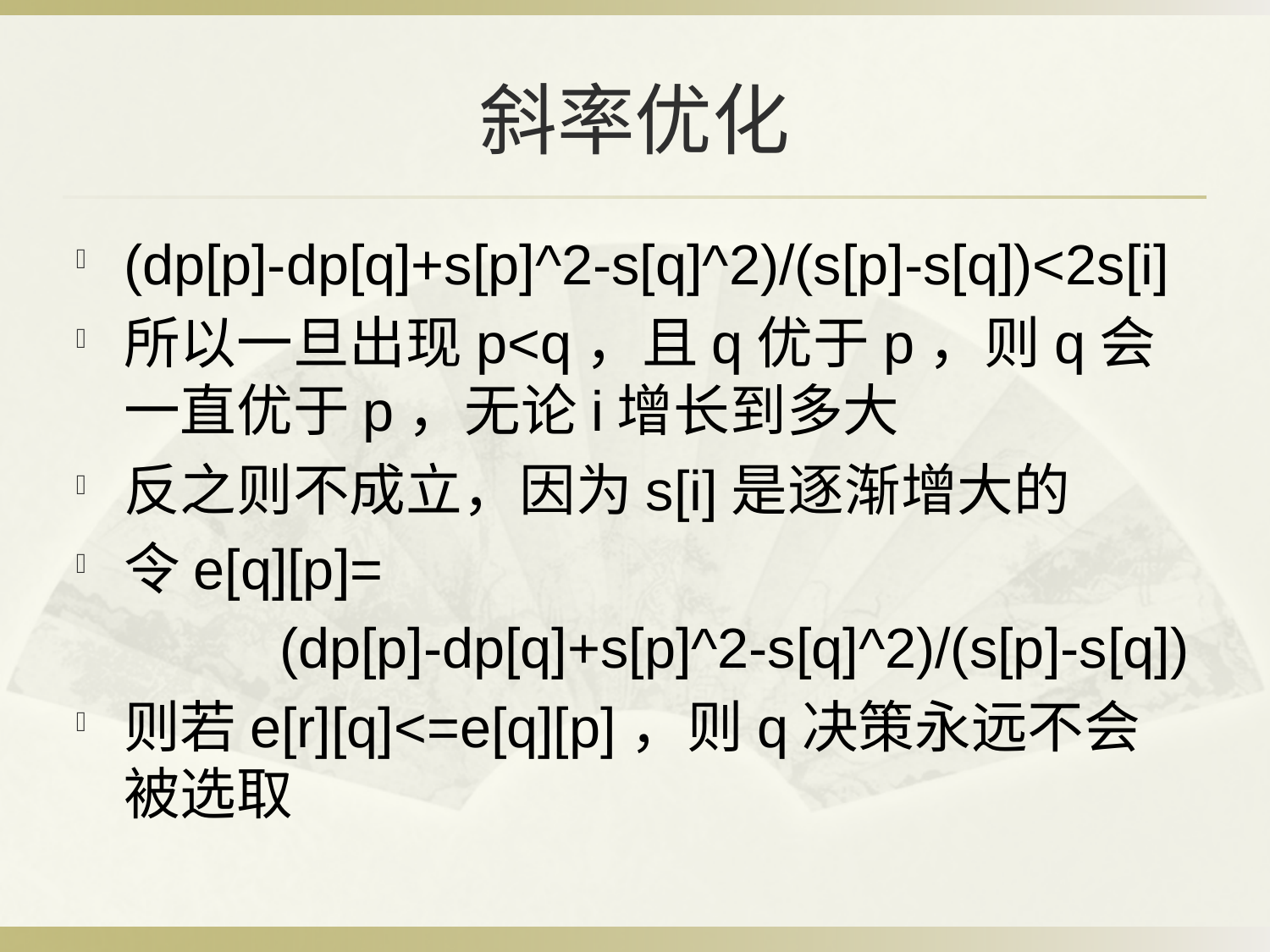

# 斜率优化
(dp[p]-dp[q]+s[p]^2-s[q]^2)/(s[p]-s[q])<2s[i]
所以一旦出现p<q，且q优于p，则q会一直优于p，无论i增长到多大
反之则不成立，因为s[i]是逐渐增大的
令e[q][p]=
             (dp[p]-dp[q]+s[p]^2-s[q]^2)/(s[p]-s[q])
则若e[r][q]<=e[q][p]，则q决策永远不会被选取